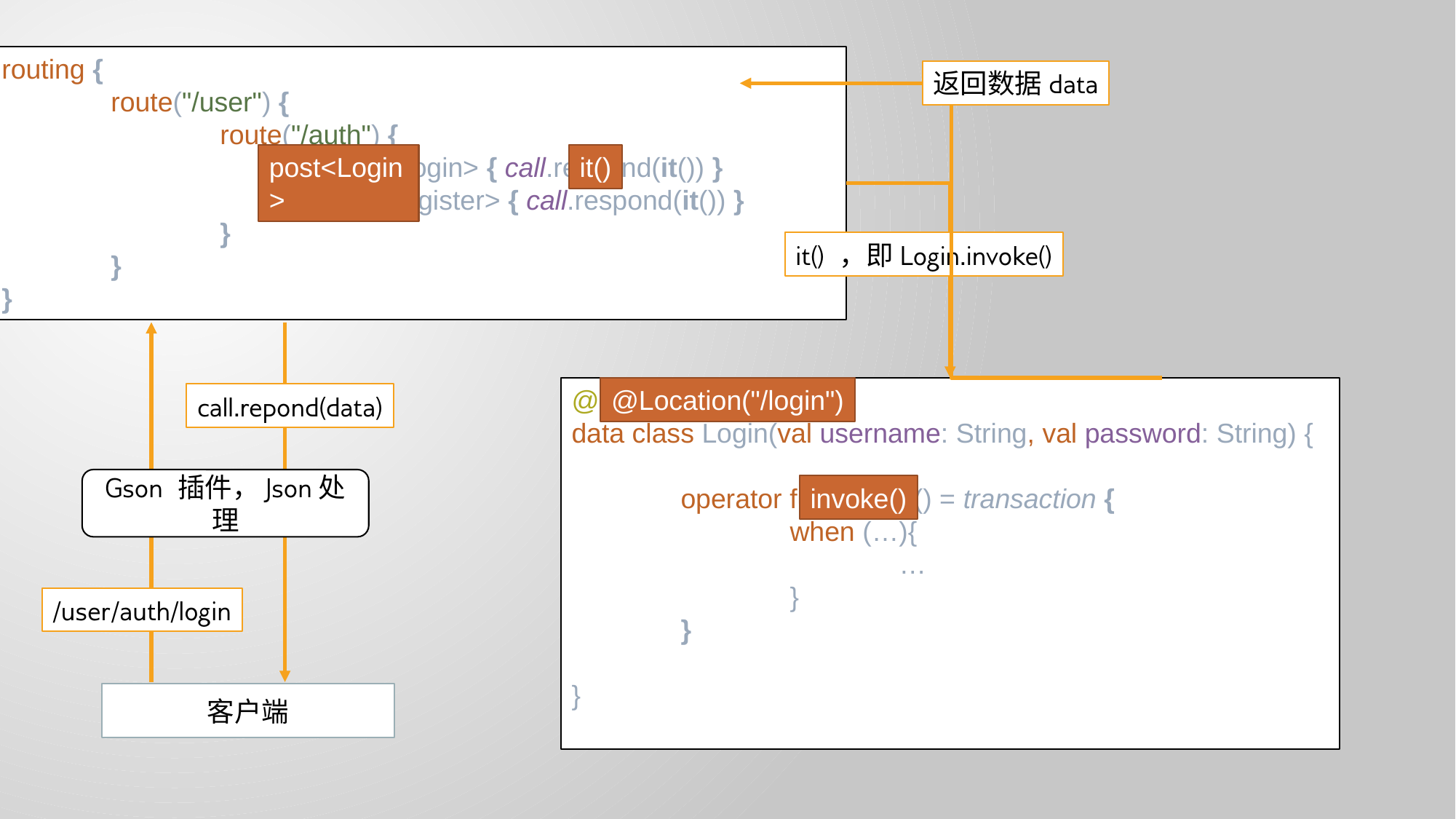

routing {
	route("/user") {
		route("/auth") {
			post<Login> { call.respond(it()) }
			get<Register> { call.respond(it()) }
		}
	}
}
返回数据data
post<Login>
it()
it() ，即Login.invoke()
@Location("/login")
data class Login(val username: String, val password: String) {

	operator fun invoke() = transaction {
		when (…){
			…
		}
	}

}

@Location("/login")
call.repond(data)
Gson 插件，Json处理
invoke()
/user/auth/login
客户端